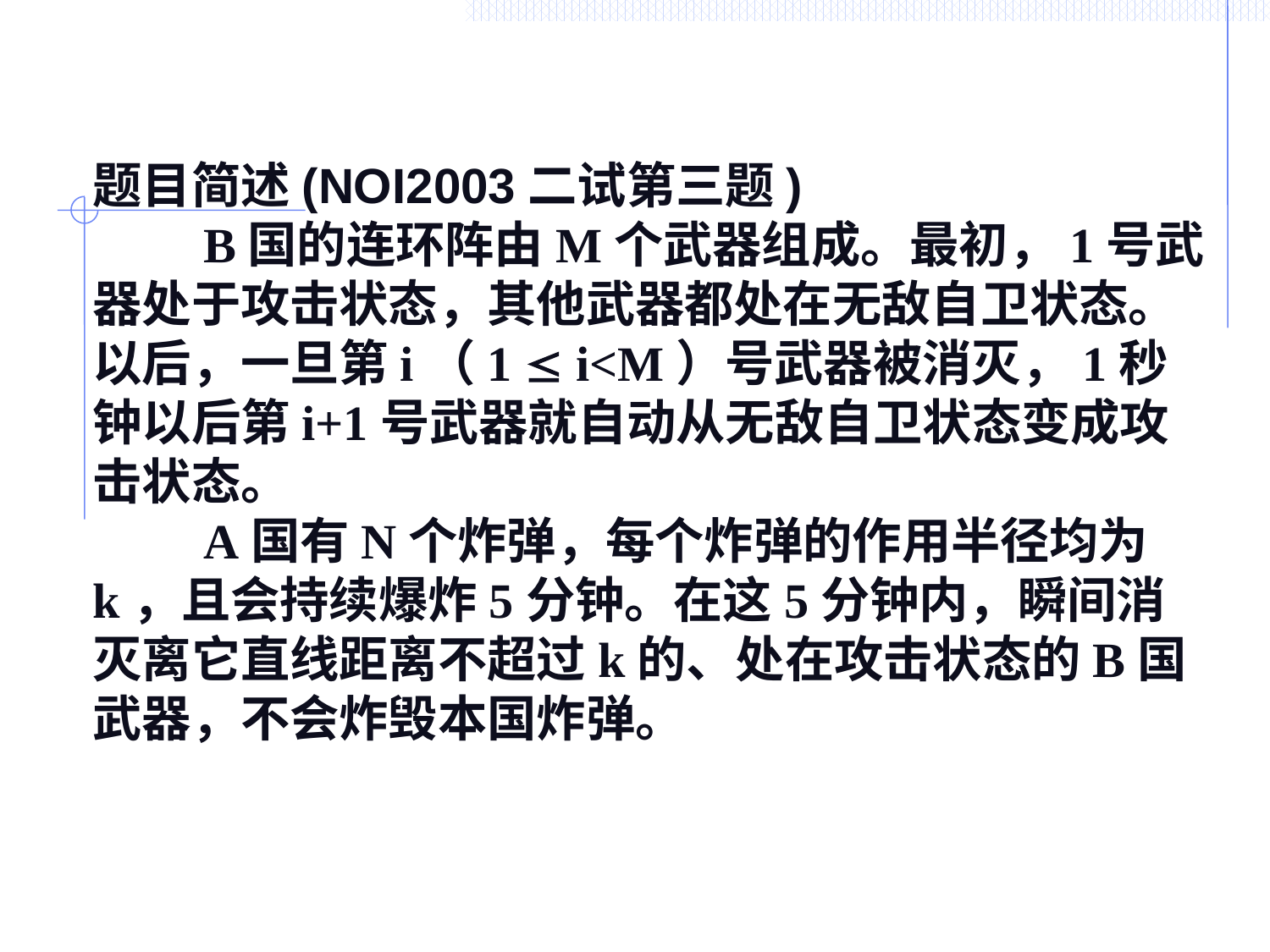

题目简述(NOI2003二试第三题)
　　B国的连环阵由M个武器组成。最初，1号武器处于攻击状态，其他武器都处在无敌自卫状态。以后，一旦第i（1 ≤ i<M）号武器被消灭，1秒钟以后第i+1号武器就自动从无敌自卫状态变成攻击状态。
　　A国有N个炸弹，每个炸弹的作用半径均为k，且会持续爆炸5分钟。在这5分钟内，瞬间消灭离它直线距离不超过k的、处在攻击状态的B国武器，不会炸毁本国炸弹。